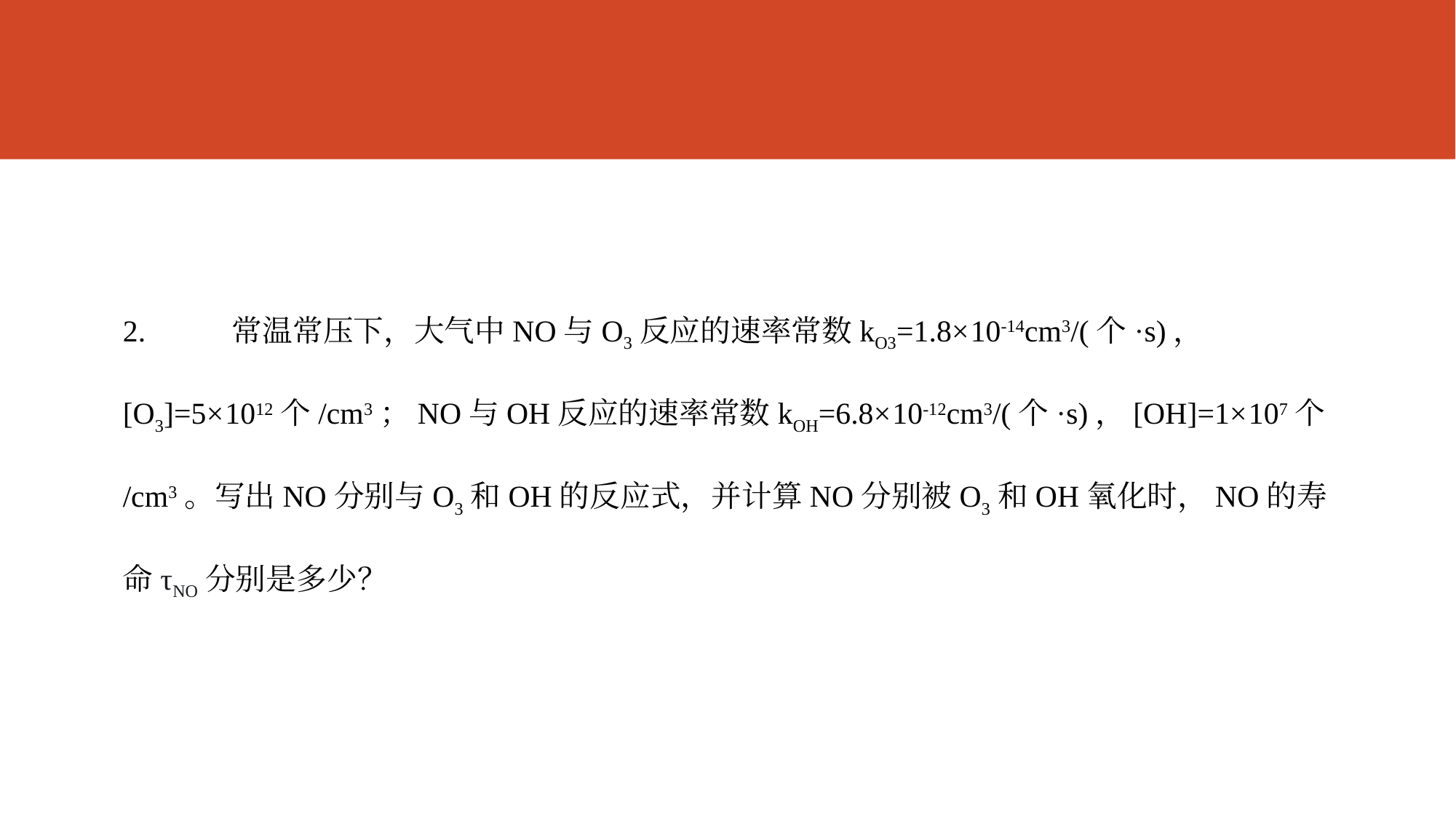

2.	常温常压下，大气中NO与O3反应的速率常数kO3=1.8×10-14cm3/(个·s)，[O3]=5×1012个/cm3；NO与OH反应的速率常数kOH=6.8×10-12cm3/(个·s)，[OH]=1×107个/cm3。写出NO分别与O3和OH的反应式，并计算NO分别被O3和OH氧化时，NO的寿命τNO分别是多少？